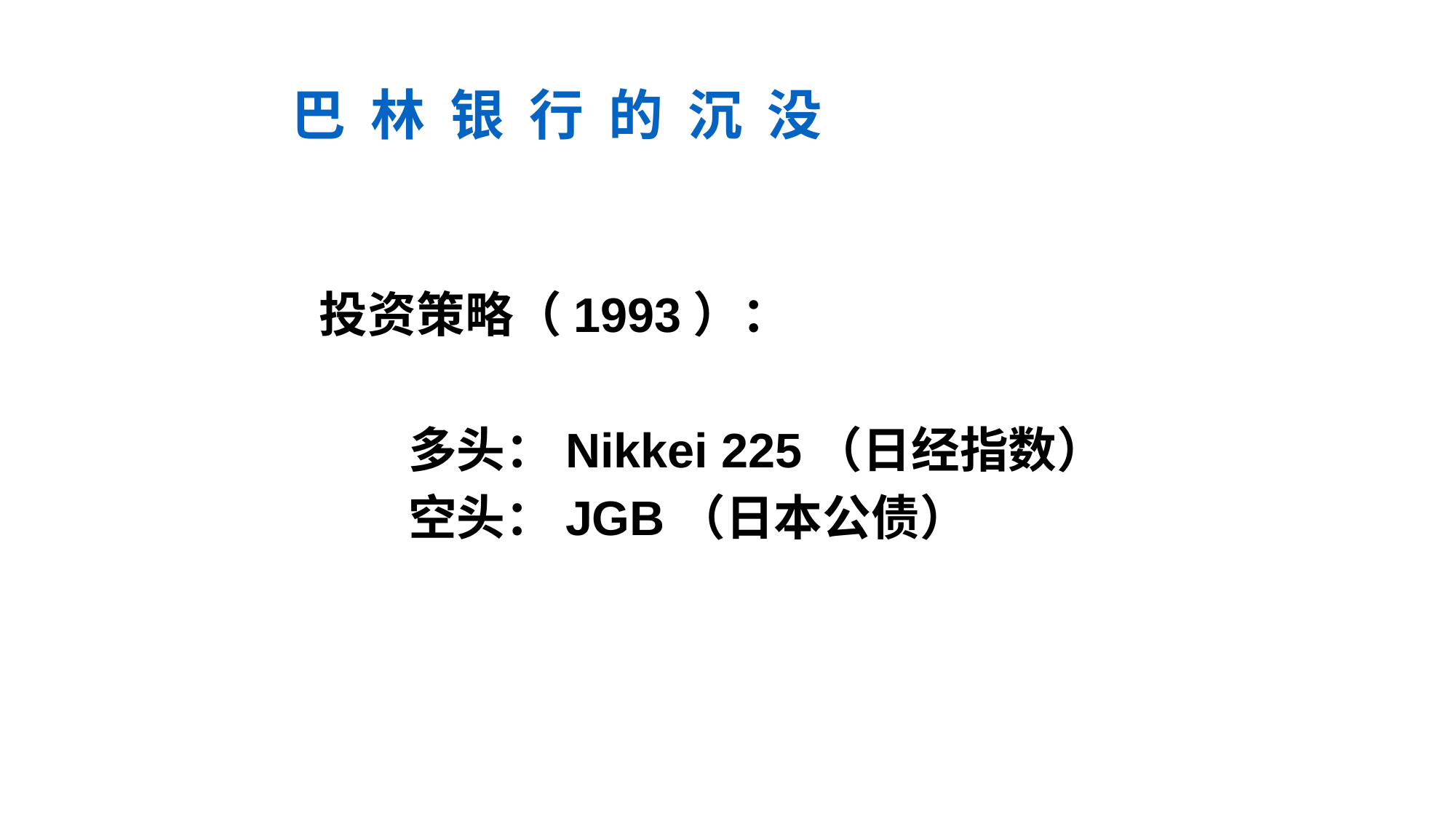

巴  林  银  行  的  沉  没

   投资策略（1993）：

           多头：Nikkei 225（日经指数）
           空头：JGB（日本公债）